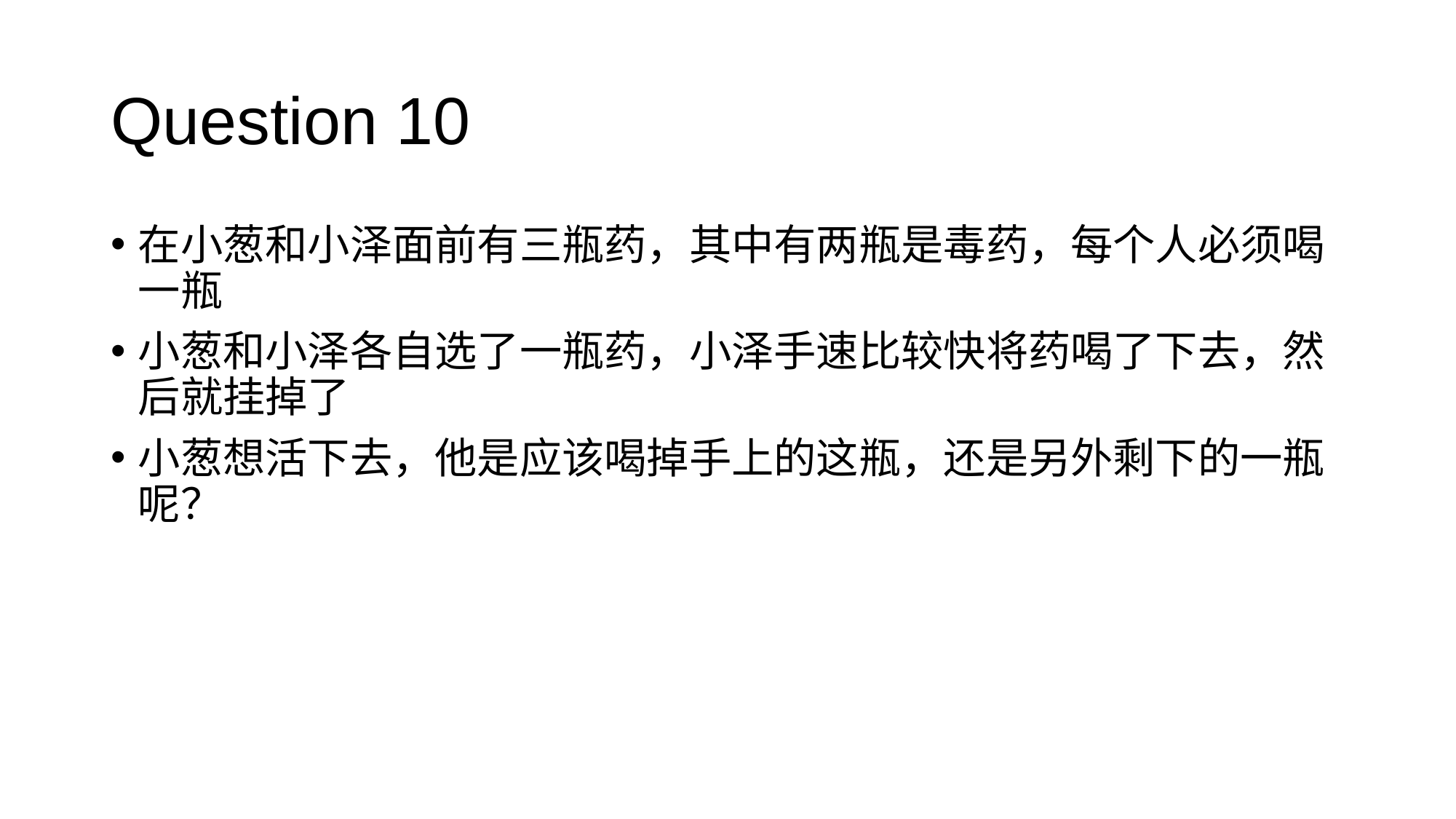

# Question 10
在小葱和小泽面前有三瓶药，其中有两瓶是毒药，每个人必须喝一瓶
小葱和小泽各自选了一瓶药，小泽手速比较快将药喝了下去，然后就挂掉了
小葱想活下去，他是应该喝掉手上的这瓶，还是另外剩下的一瓶呢？